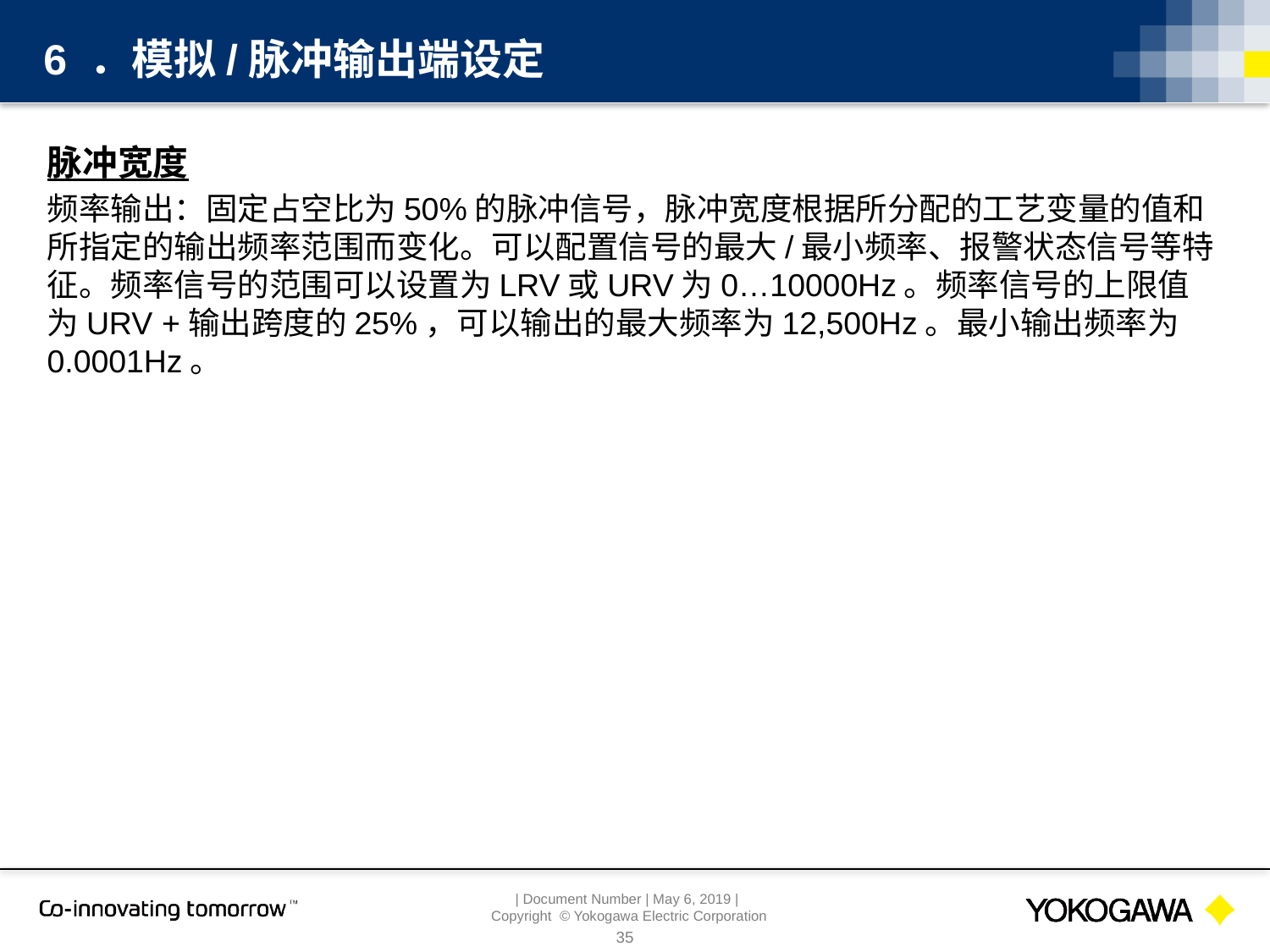

6 ．模拟/脉冲输出端设定

脉冲宽度
频率输出：固定占空比为50%的脉冲信号，脉冲宽度根据所分配的工艺变量的值和所指定的输出频率范围而变化。可以配置信号的最大/最小频率、报警状态信号等特征。频率信号的范围可以设置为LRV或URV为0…10000Hz。频率信号的上限值为URV +输出跨度的25%，可以输出的最大频率为12,500Hz。最小输出频率为0.0001Hz。